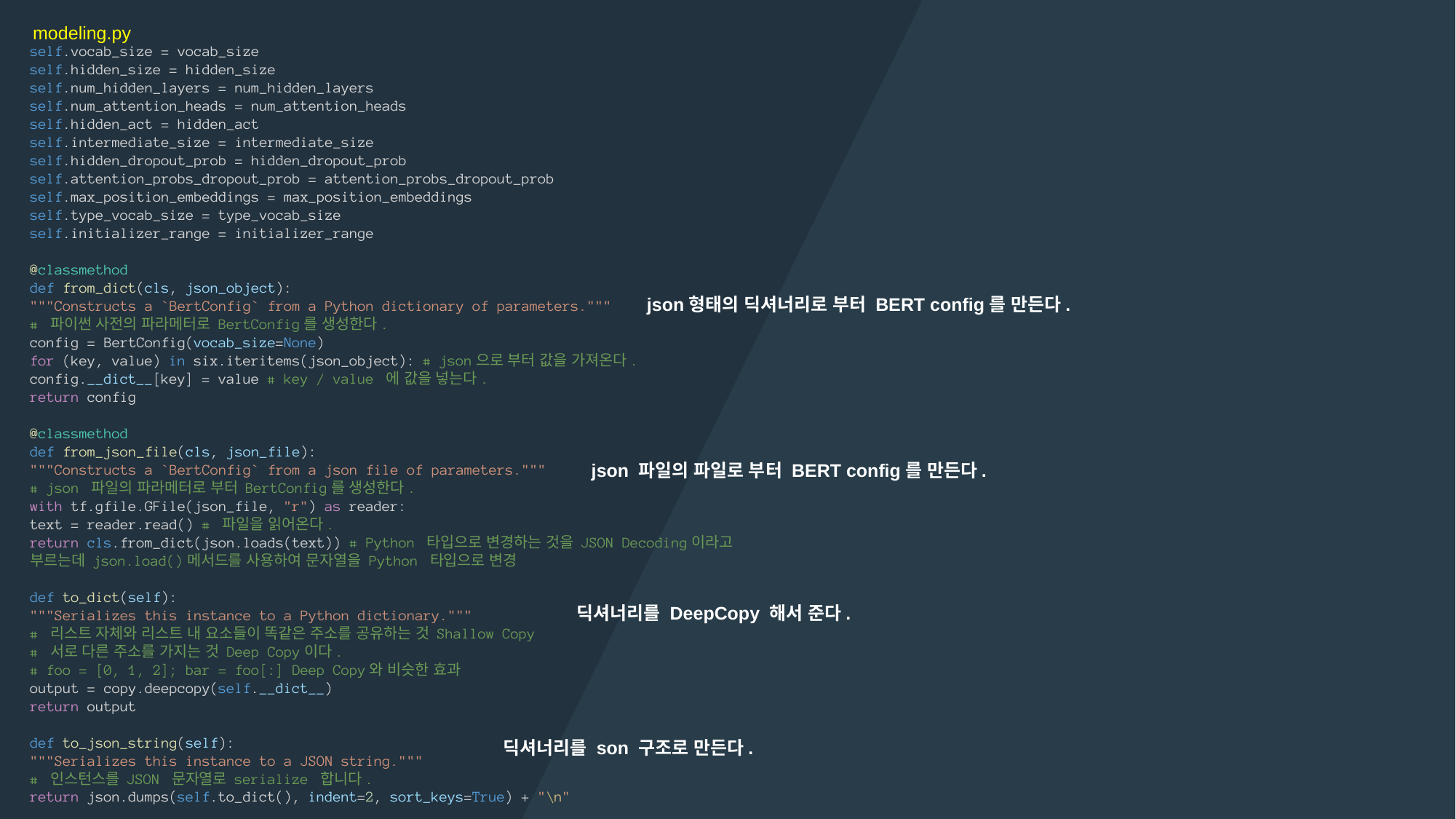

modeling.py
self.vocab_size = vocab_size
self.hidden_size = hidden_size
self.num_hidden_layers = num_hidden_layers
self.num_attention_heads = num_attention_heads
self.hidden_act = hidden_act
self.intermediate_size = intermediate_size
self.hidden_dropout_prob = hidden_dropout_prob
self.attention_probs_dropout_prob = attention_probs_dropout_prob
self.max_position_embeddings = max_position_embeddings
self.type_vocab_size = type_vocab_size
self.initializer_range = initializer_range
@classmethod
def from_dict(cls, json_object):
"""Constructs a `BertConfig` from a Python dictionary of parameters."""
# 파이썬 사전의 파라메터로 BertConfig를 생성한다.
config = BertConfig(vocab_size=None)
for (key, value) in six.iteritems(json_object): # json으로 부터 값을 가져온다.
config.__dict__[key] = value # key / value 에 값을 넣는다.
return config
@classmethod
def from_json_file(cls, json_file):
"""Constructs a `BertConfig` from a json file of parameters."""
# json 파일의 파라메터로 부터 BertConfig를 생성한다.
with tf.gfile.GFile(json_file, "r") as reader:
text = reader.read() # 파일을 읽어온다.
return cls.from_dict(json.loads(text)) # Python 타입으로 변경하는 것을 JSON Decoding이라고 부르는데 json.load()메서드를 사용하여 문자열을 Python 타입으로 변경
def to_dict(self):
"""Serializes this instance to a Python dictionary."""
# 리스트 자체와 리스트 내 요소들이 똑같은 주소를 공유하는 것 Shallow Copy
# 서로 다른 주소를 가지는 것 Deep Copy이다.
# foo = [0, 1, 2]; bar = foo[:] Deep Copy와 비슷한 효과
output = copy.deepcopy(self.__dict__)
return output
def to_json_string(self):
"""Serializes this instance to a JSON string."""
# 인스턴스를 JSON 문자열로 serialize 합니다.
return json.dumps(self.to_dict(), indent=2, sort_keys=True) + "\n"
json형태의 딕셔너리로 부터 BERT config를 만든다.
json 파일의 파일로 부터 BERT config를 만든다.
딕셔너리를 DeepCopy 해서 준다.
딕셔너리를 son 구조로 만든다.